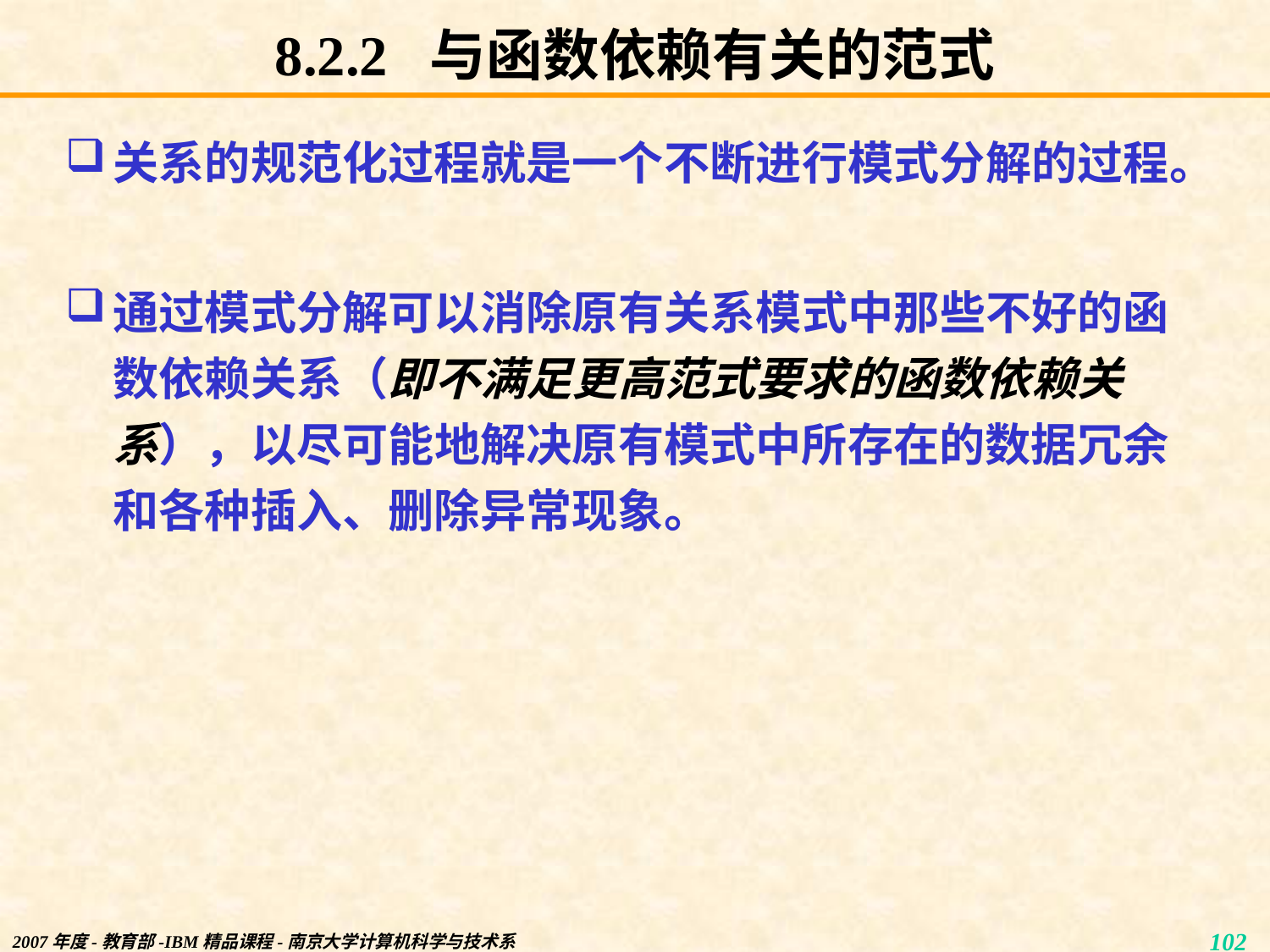

# 8.2.2  与函数依赖有关的范式
关系的规范化过程就是一个不断进行模式分解的过程。

通过模式分解可以消除原有关系模式中那些不好的函数依赖关系（即不满足更高范式要求的函数依赖关系），以尽可能地解决原有模式中所存在的数据冗余和各种插入、删除异常现象。
102
2007年度-教育部-IBM精品课程-南京大学计算机科学与技术系